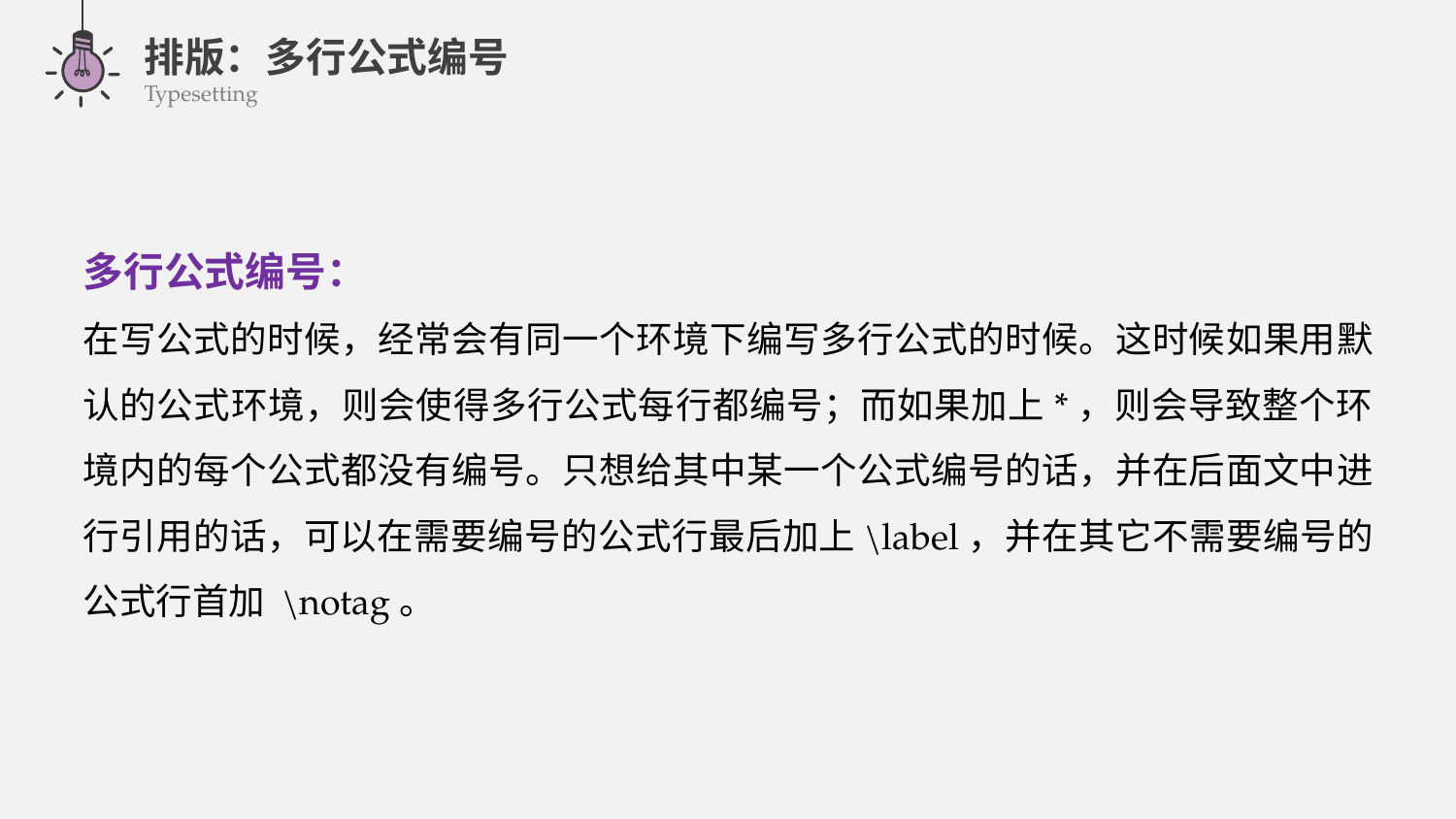

排版：多行公式编号
Typesetting

多行公式编号：
在写公式的时候，经常会有同一个环境下编写多行公式的时候。这时候如果用默认的公式环境，则会使得多行公式每行都编号；而如果加上*，则会导致整个环境内的每个公式都没有编号。只想给其中某一个公式编号的话，并在后面文中进行引用的话，可以在需要编号的公式行最后加上\label，并在其它不需要编号的公式行首加 \notag。